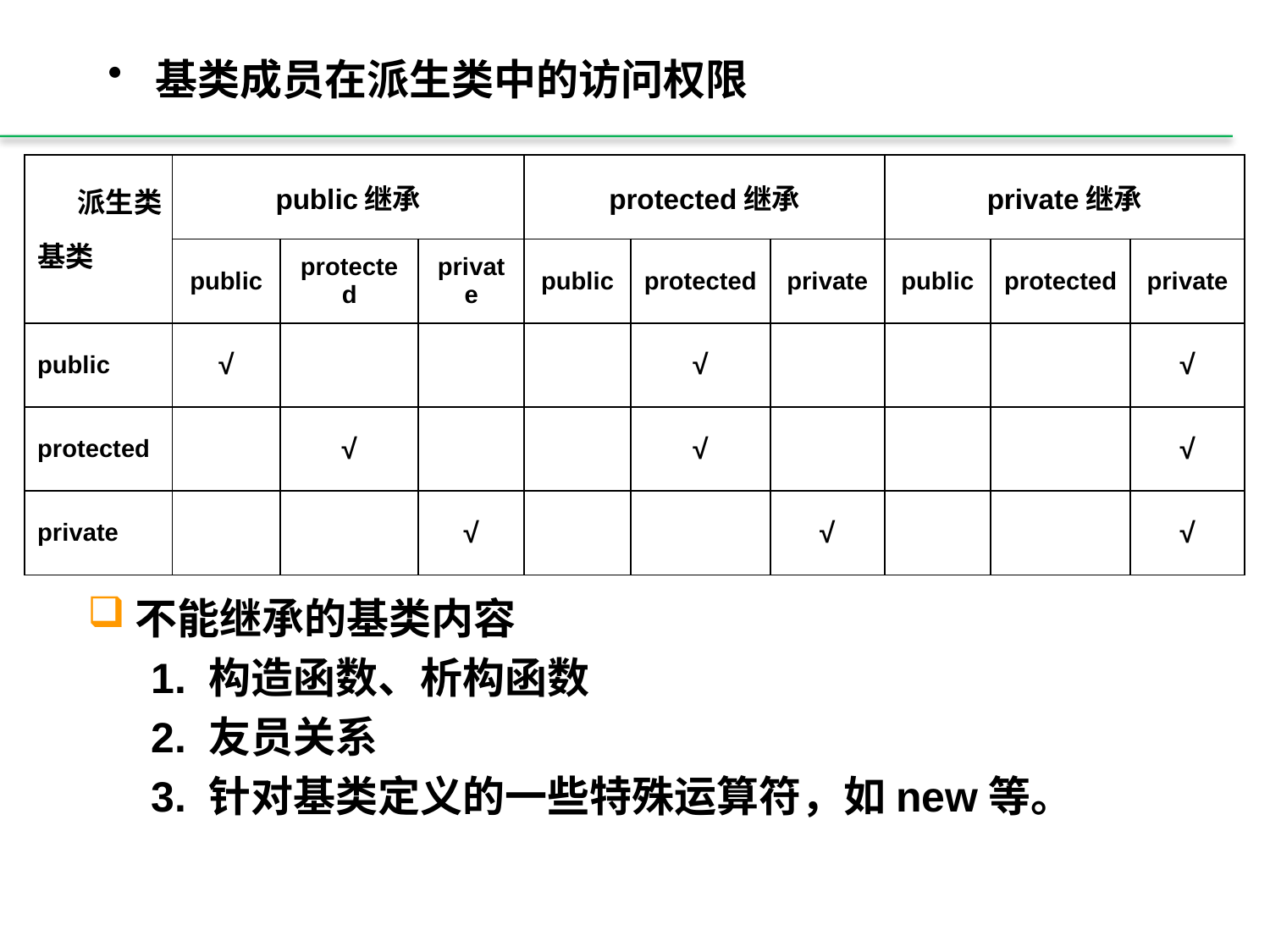

基类成员在派生类中的访问权限
| 基类 | public继承 |  |  | protected继承 |  |  | private继承 |  |  |
| --- | --- | --- | --- | --- | --- | --- | --- | --- | --- |
|  | public | protected | private | public | protected | private | public | protected | private |
| public | √ |  |  |  | √ |  |  |  | √ |
| protected |  | √ |  |  | √ |  |  |  | √ |
| private |  |  | √ |  |  | √ |  |  | √ |
派生类

不能继承的基类内容
1. 构造函数、析构函数
2. 友员关系
3. 针对基类定义的一些特殊运算符，如new等。